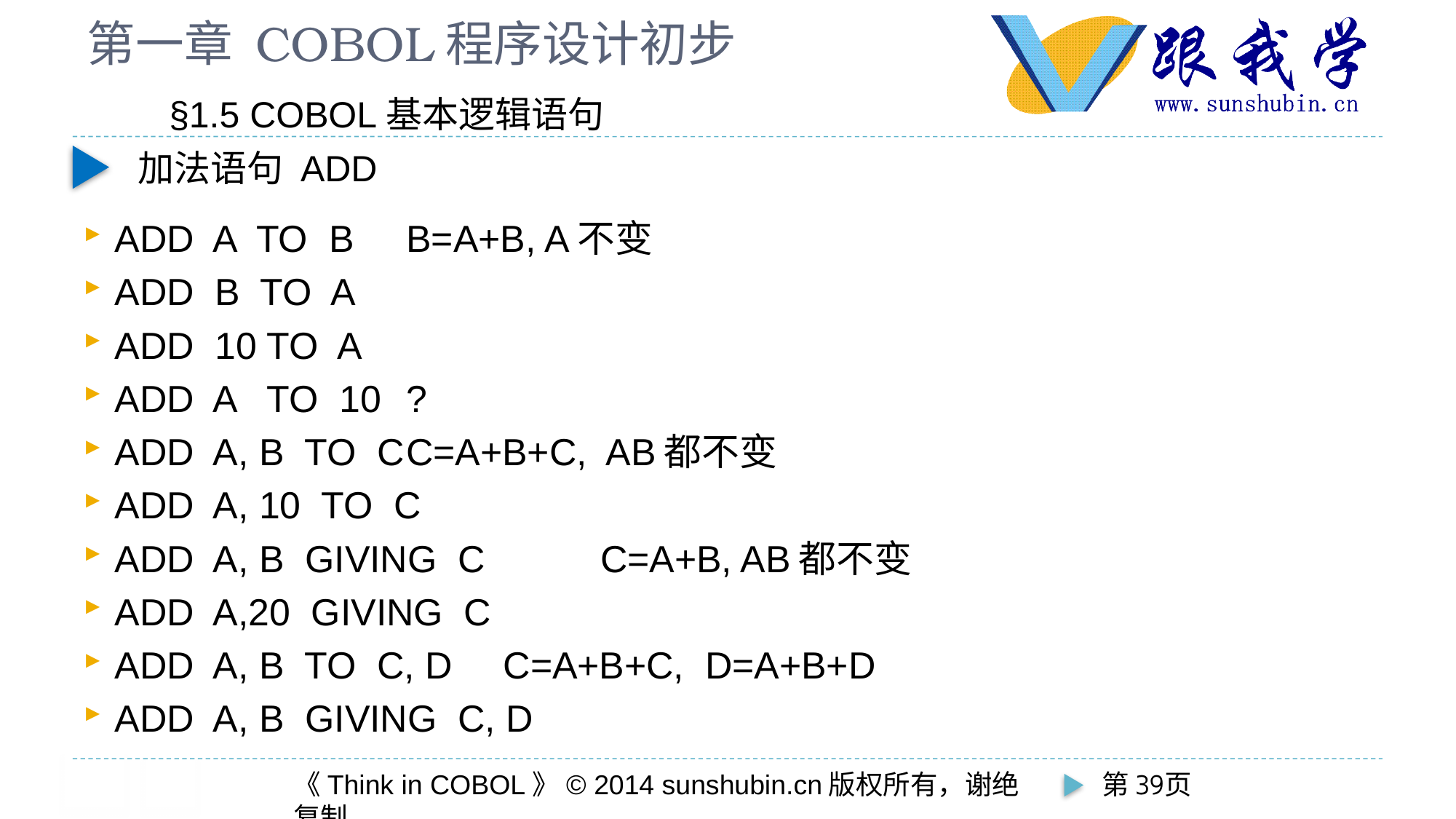

# 第一章 COBOL程序设计初步
§1.5 COBOL基本逻辑语句

加法语句 ADD
ADD  A  TO  B			B=A+B, A不变
ADD  B  TO  A
ADD  10 TO  A
ADD  A   TO  10			?
ADD  A, B  TO  C			C=A+B+C,  AB都不变
ADD  A, 10  TO  C
ADD  A, B  GIVING  C	 	C=A+B, AB都不变
ADD  A,20  GIVING  C
ADD  A, B  TO  C, D		C=A+B+C,  D=A+B+D
ADD  A, B  GIVING  C, D